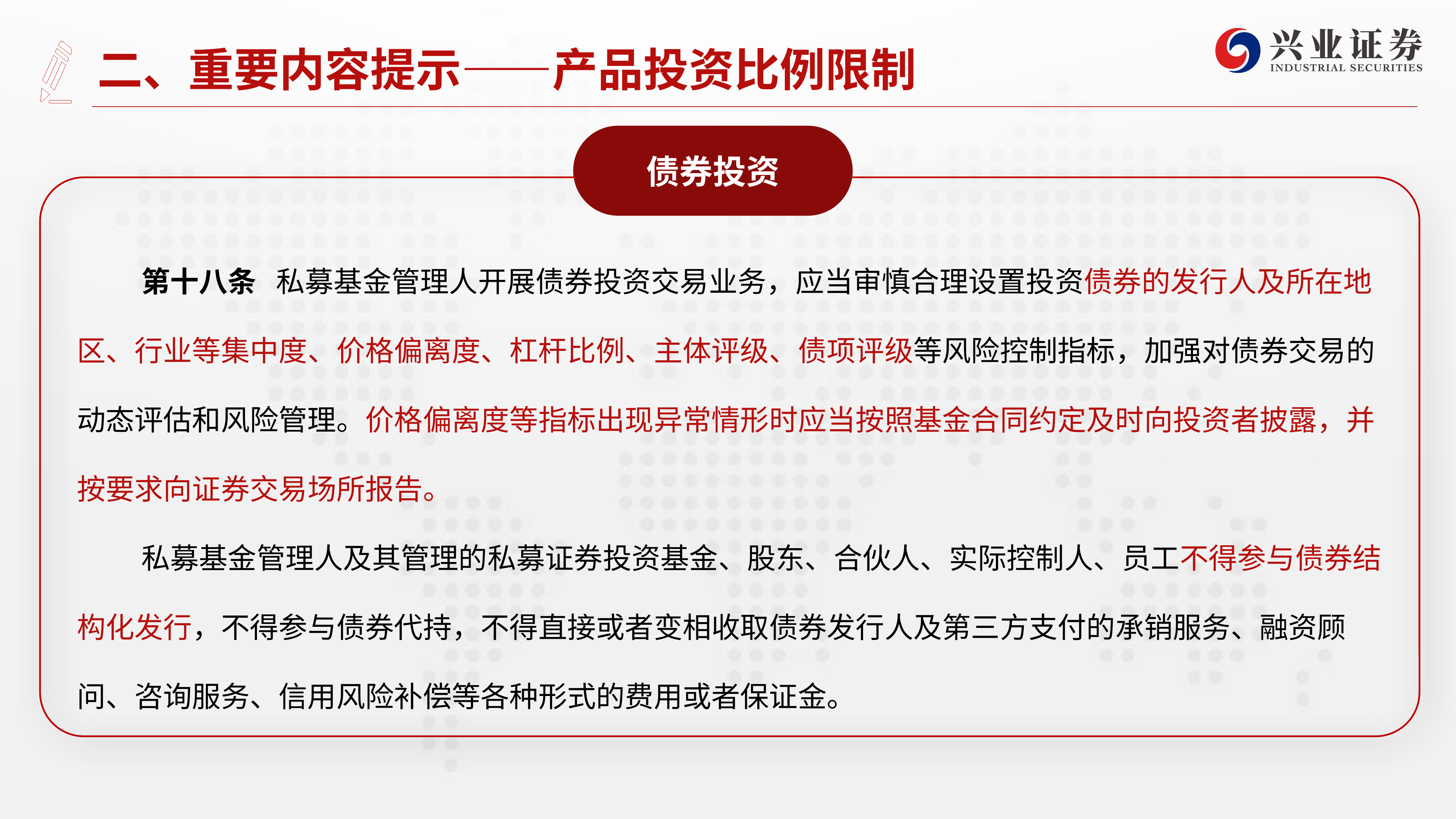

# 二、重要内容提示——产品投资比例限制
债券投资

第十八条   私募基金管理人开展债券投资交易业务，应当审慎合理设置投资债券的发行人及所在地区、行业等集中度、价格偏离度、杠杆比例、主体评级、债项评级等风险控制指标，加强对债券交易的动态评估和风险管理。价格偏离度等指标出现异常情形时应当按照基金合同约定及时向投资者披露，并按要求向证券交易场所报告。
私募基金管理人及其管理的私募证券投资基金、股东、合伙人、实际控制人、员工不得参与债券结构化发行，不得参与债券代持，不得直接或者变相收取债券发行人及第三方支付的承销服务、融资顾问、咨询服务、信用风险补偿等各种形式的费用或者保证金。